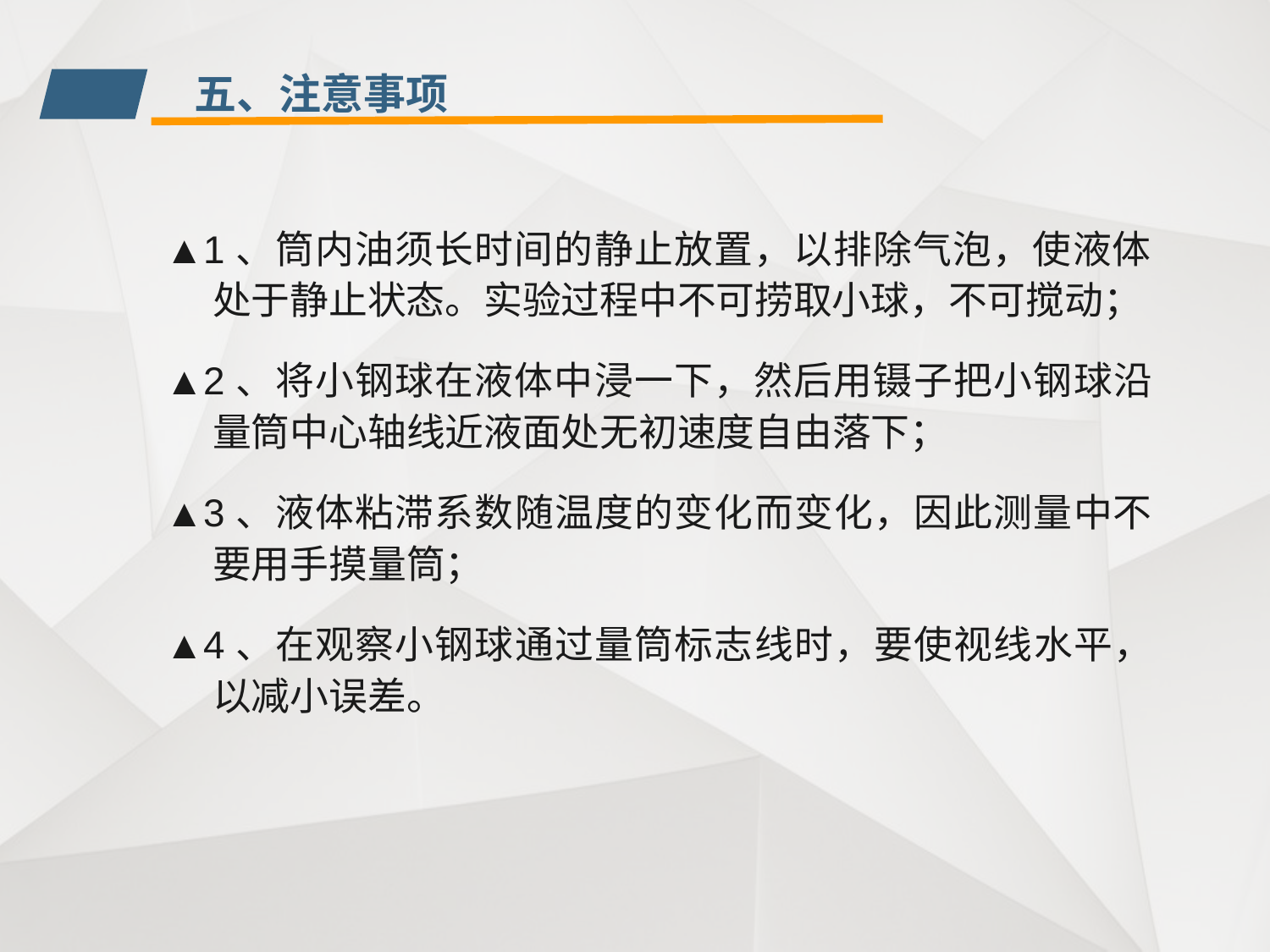

五、注意事项

▲1、筒内油须长时间的静止放置，以排除气泡，使液体处于静止状态。实验过程中不可捞取小球，不可搅动；
▲2、将小钢球在液体中浸一下，然后用镊子把小钢球沿量筒中心轴线近液面处无初速度自由落下；
▲3、液体粘滞系数随温度的变化而变化，因此测量中不要用手摸量筒；
▲4、在观察小钢球通过量筒标志线时，要使视线水平，以减小误差。